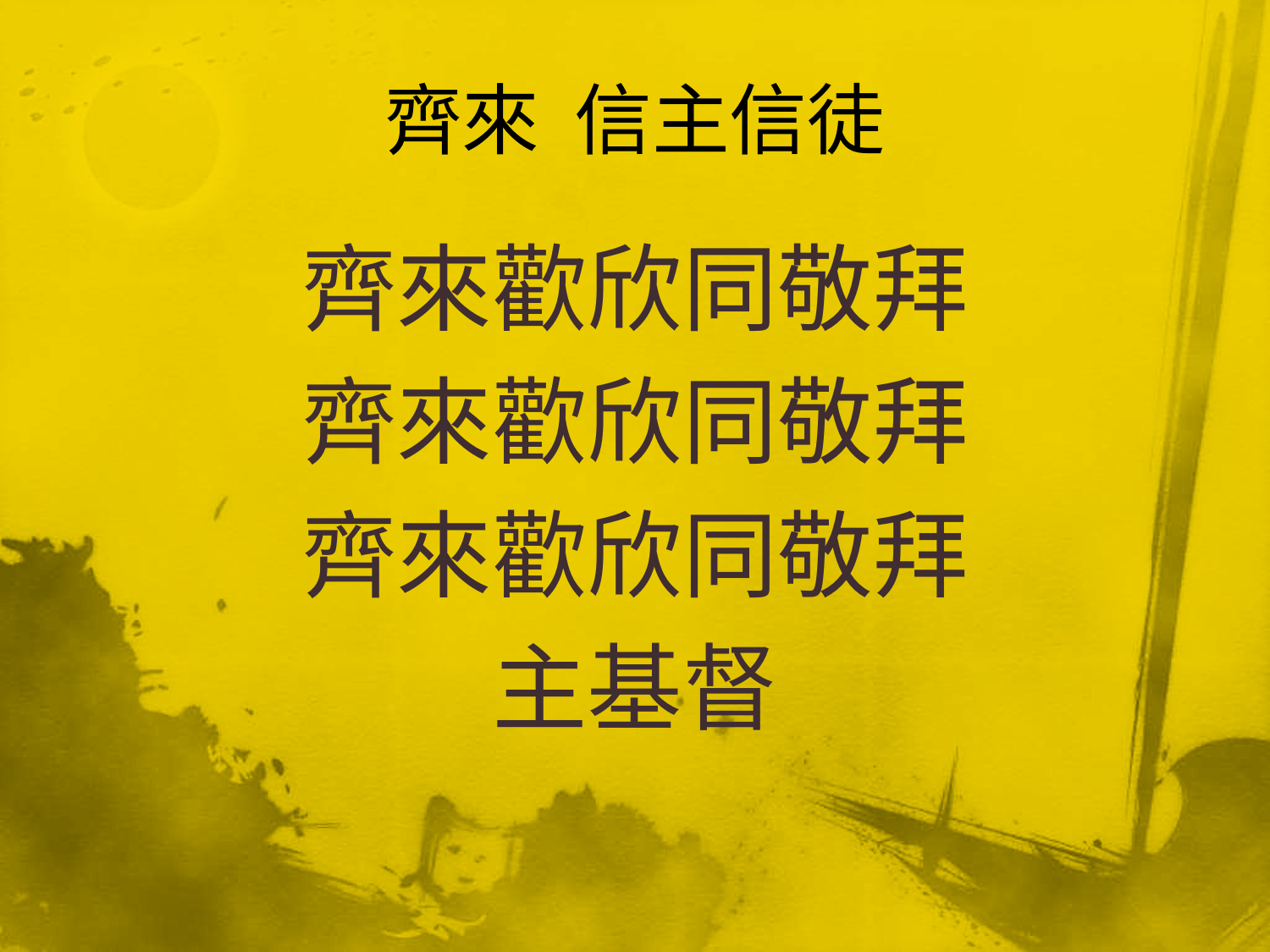

# 齊來  信主信徒
齊來歡欣同敬拜
齊來歡欣同敬拜
齊來歡欣同敬拜
主基督